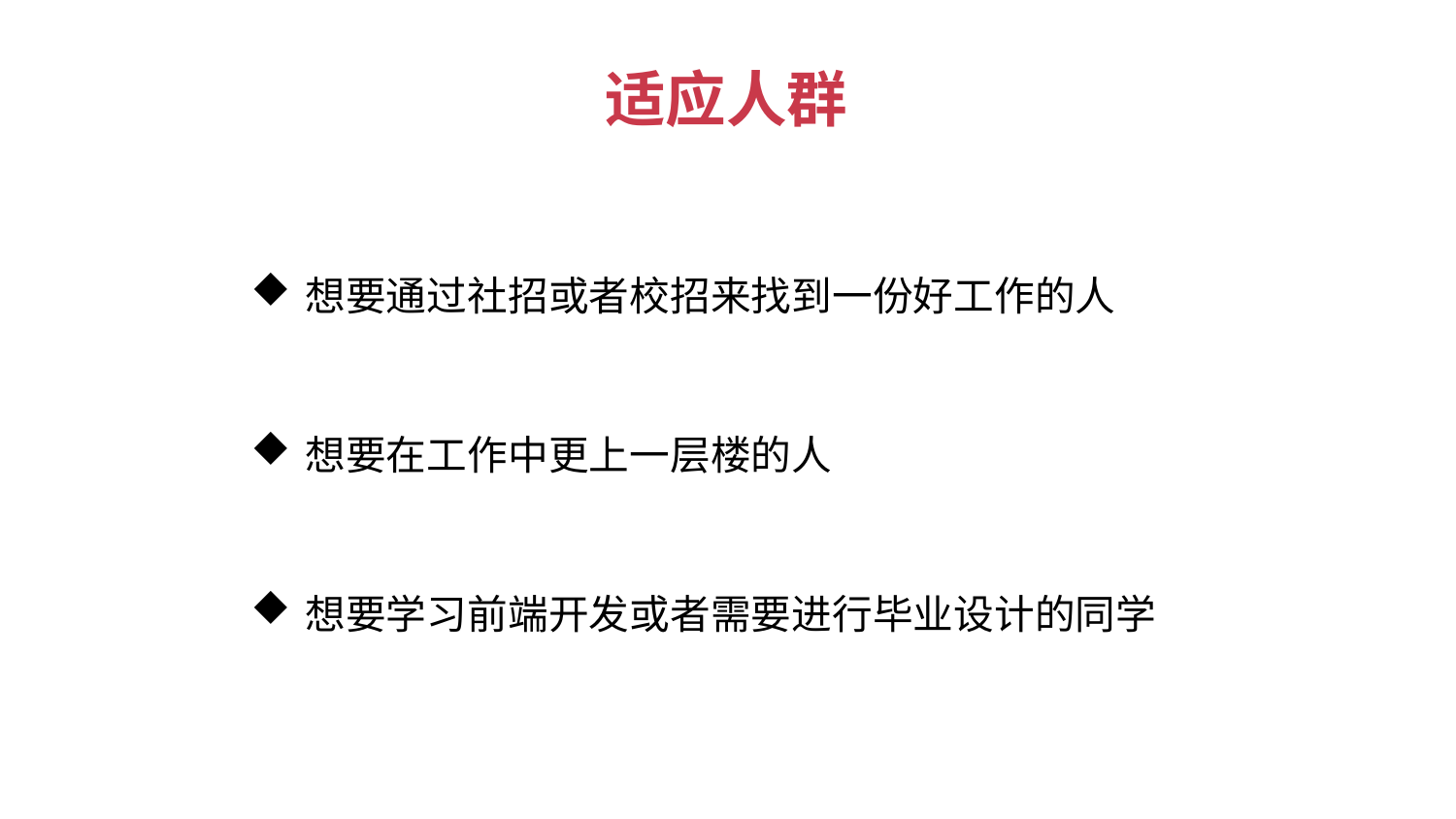

适应人群
想要通过社招或者校招来找到一份好工作的人
想要在工作中更上一层楼的人
想要学习前端开发或者需要进行毕业设计的同学